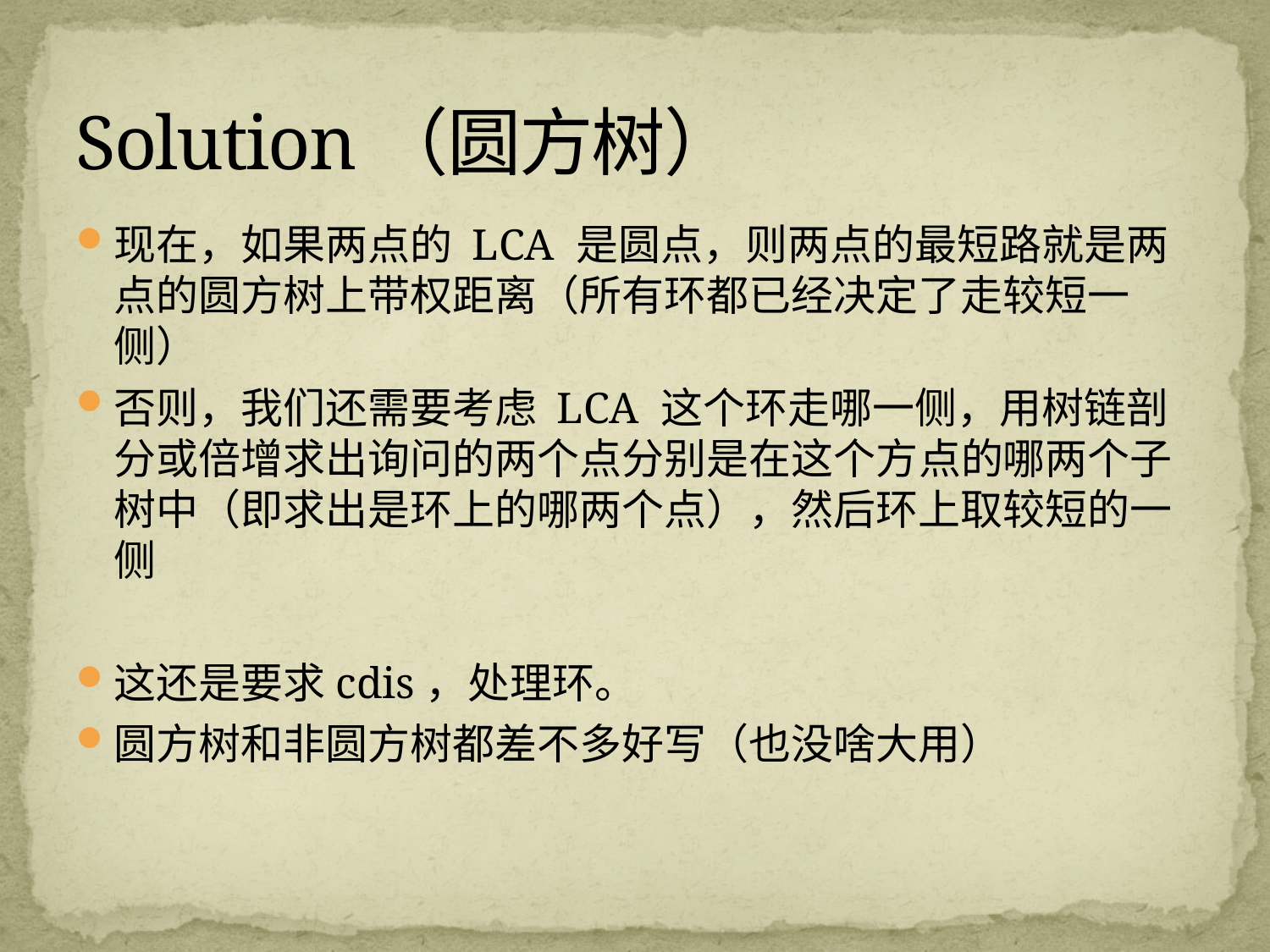

# Solution（圆方树）
现在，如果两点的 LCA 是圆点，则两点的最短路就是两点的圆方树上带权距离（所有环都已经决定了走较短一侧）
否则，我们还需要考虑 LCA 这个环走哪一侧，用树链剖分或倍增求出询问的两个点分别是在这个方点的哪两个子树中（即求出是环上的哪两个点），然后环上取较短的一侧

这还是要求cdis，处理环。
圆方树和非圆方树都差不多好写（也没啥大用）